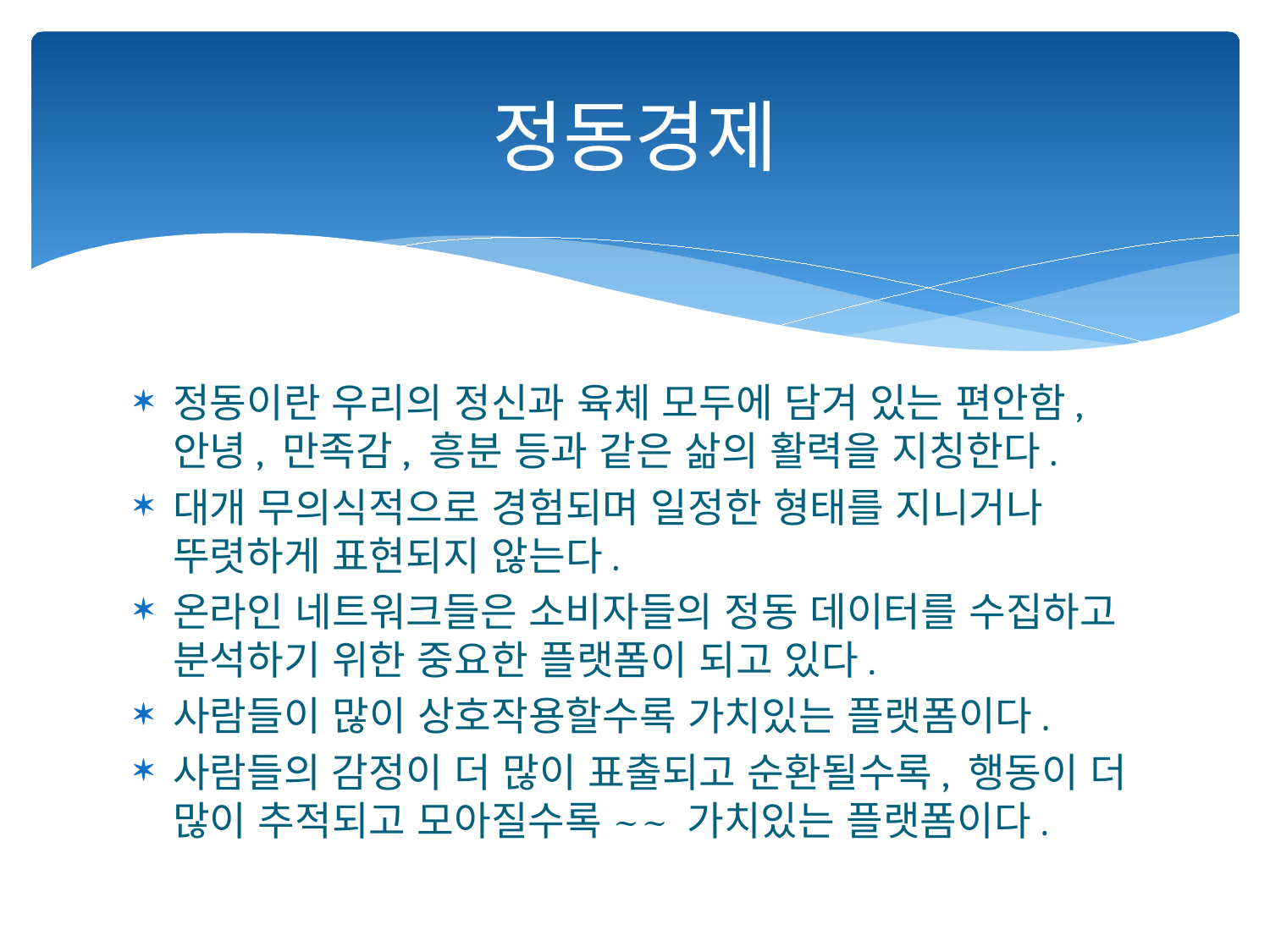

# 정동경제
정동이란 우리의 정신과 육체 모두에 담겨 있는 편안함, 안녕, 만족감, 흥분 등과 같은 삶의 활력을 지칭한다.
대개 무의식적으로 경험되며 일정한 형태를 지니거나 뚜렷하게 표현되지 않는다.
온라인 네트워크들은 소비자들의 정동 데이터를 수집하고 분석하기 위한 중요한 플랫폼이 되고 있다.
사람들이 많이 상호작용할수록 가치있는 플랫폼이다.
사람들의 감정이 더 많이 표출되고 순환될수록, 행동이 더 많이 추적되고 모아질수록~~ 가치있는 플랫폼이다.